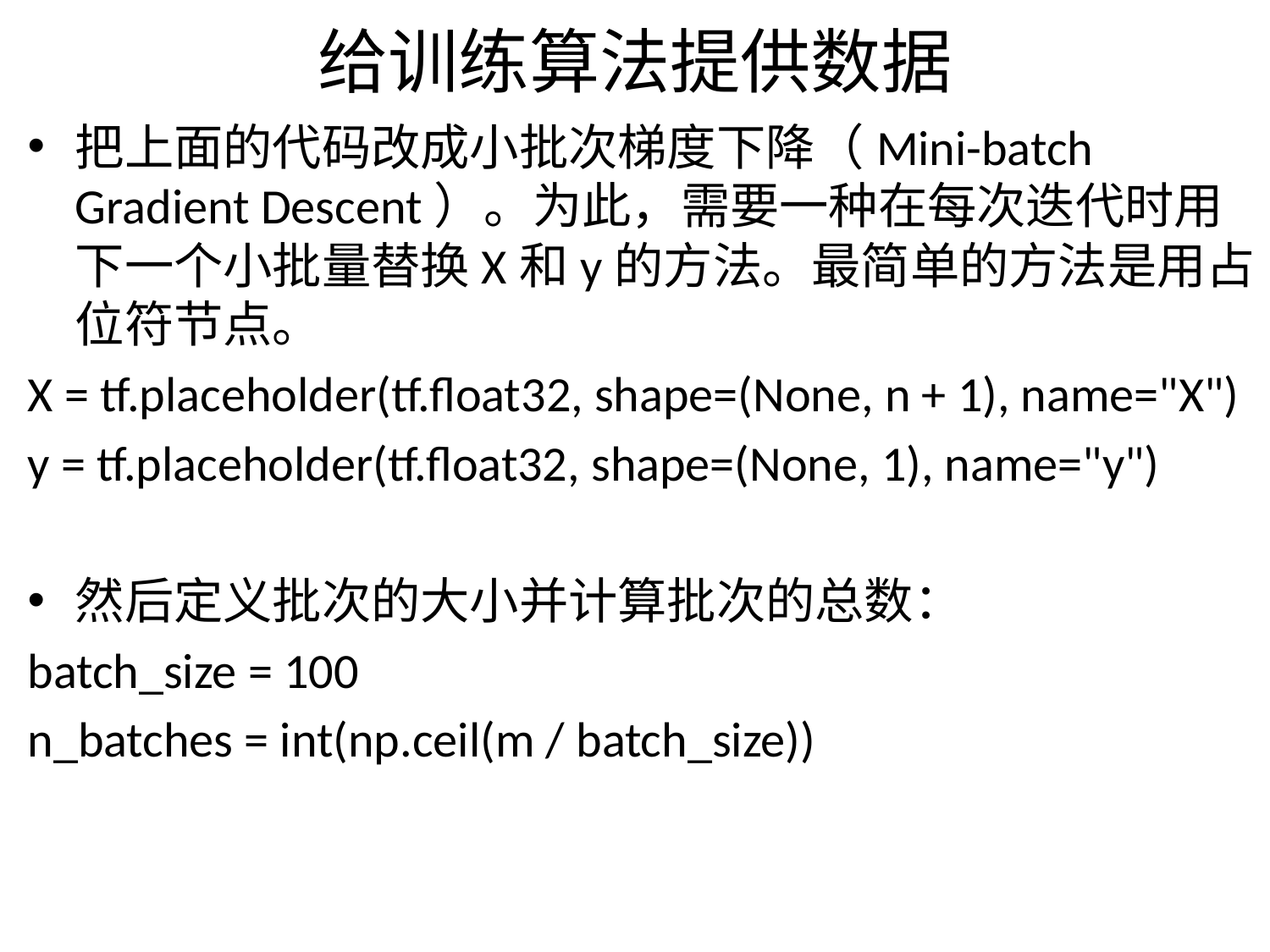

# 给训练算法提供数据
把上面的代码改成小批次梯度下降（Mini-batch Gradient Descent）。为此，需要一种在每次迭代时用下一个小批量替换X和y的方法。最简单的方法是用占位符节点。
X = tf.placeholder(tf.float32, shape=(None, n + 1), name="X")
y = tf.placeholder(tf.float32, shape=(None, 1), name="y")

然后定义批次的大小并计算批次的总数：
batch_size = 100
n_batches = int(np.ceil(m / batch_size))